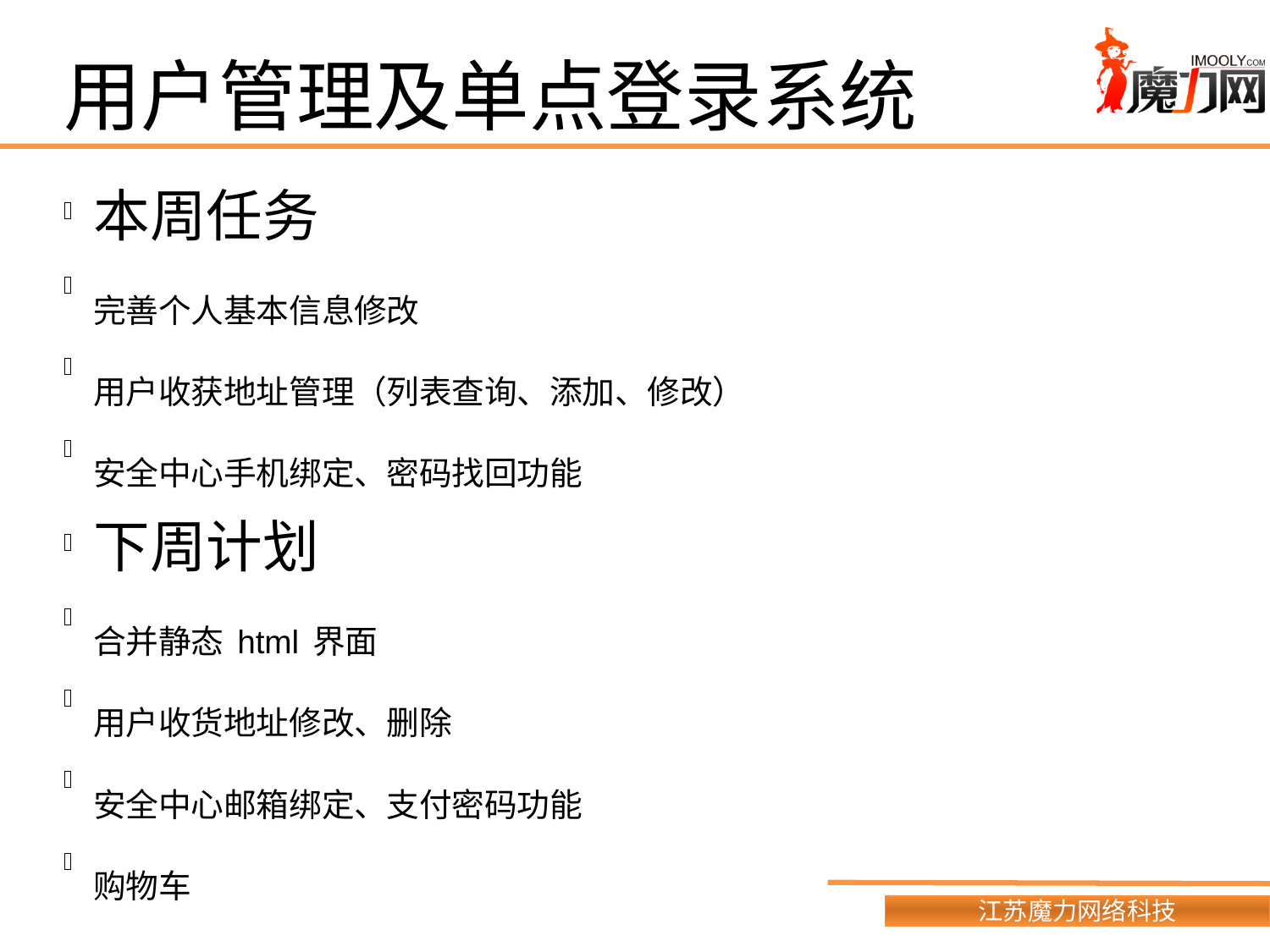

用户管理及单点登录系统

本周任务
完善个人基本信息修改
用户收获地址管理（列表查询、添加、修改）
安全中心手机绑定、密码找回功能

下周计划
合并静态html界面
用户收货地址修改、删除
安全中心邮箱绑定、支付密码功能
购物车